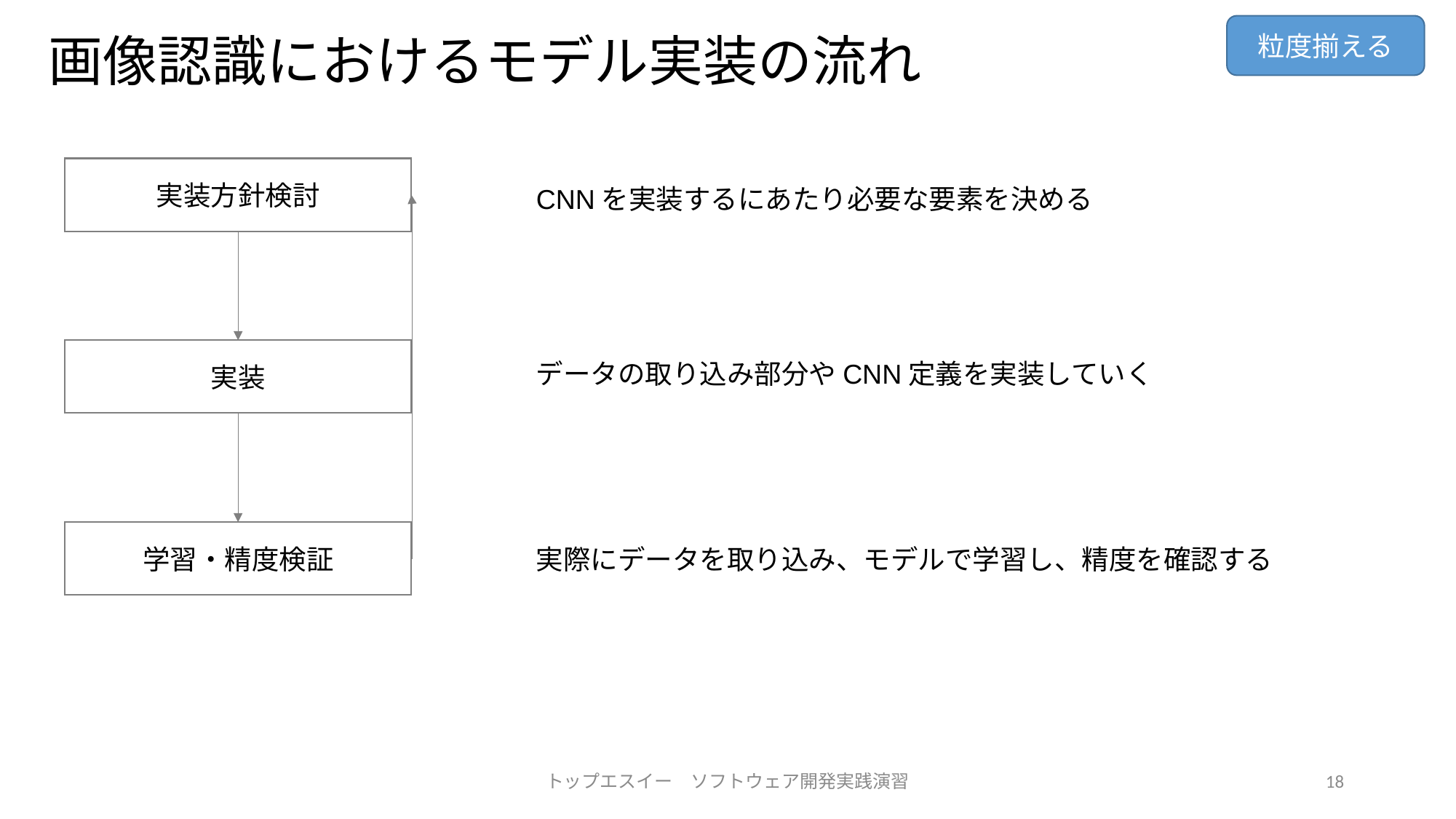

粒度揃える
# 画像認識におけるモデル実装の流れ
実装方針検討
CNNを実装するにあたり必要な要素を決める
データの取り込み部分やCNN定義を実装していく
実装
実際にデータを取り込み、モデルで学習し、精度を確認する
学習・精度検証
トップエスイー　ソフトウェア開発実践演習
18